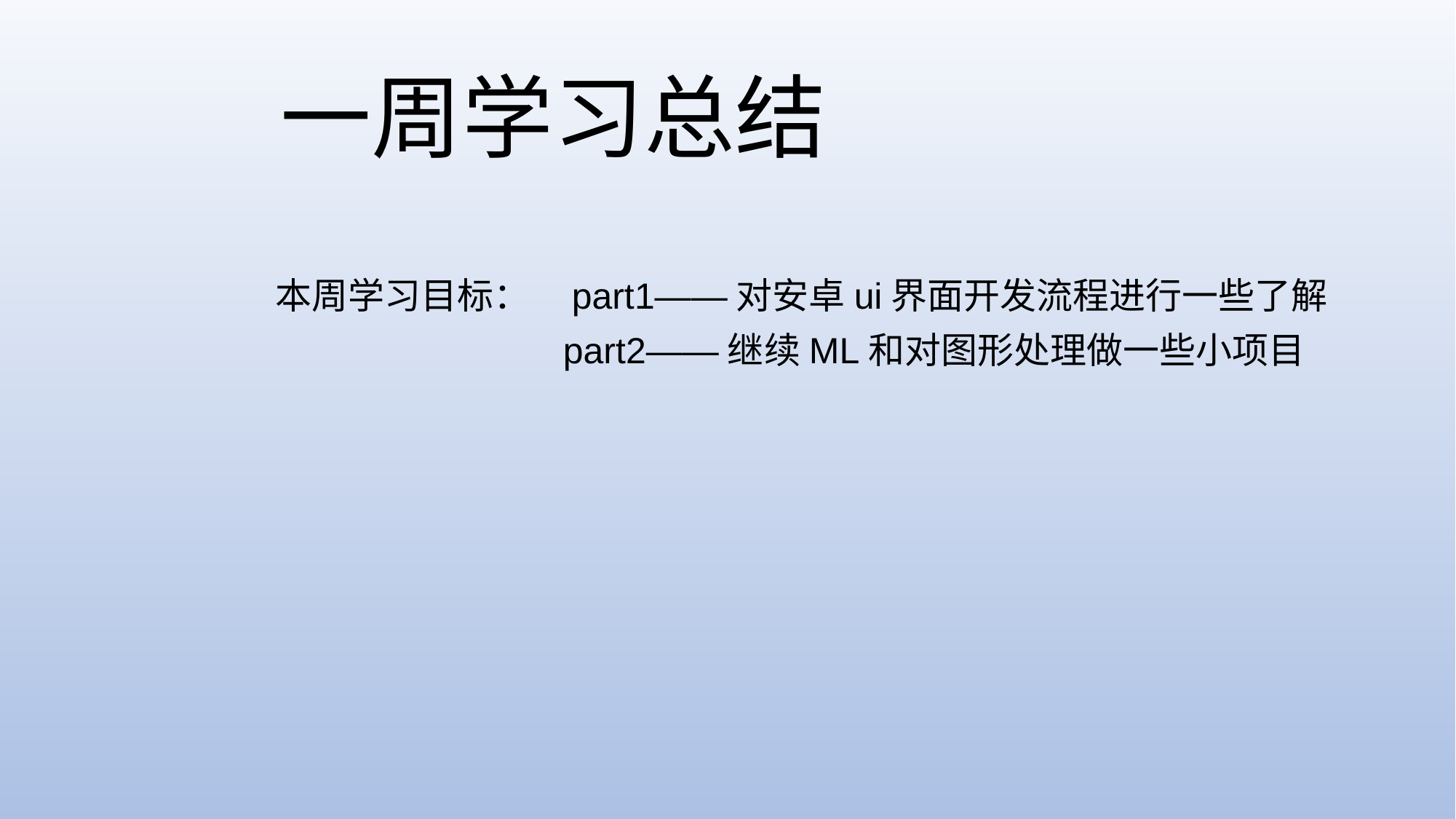

# 一周学习总结
本周学习目标：    part1——对安卓ui界面开发流程进行一些了解
                          part2——继续ML和对图形处理做一些小项目